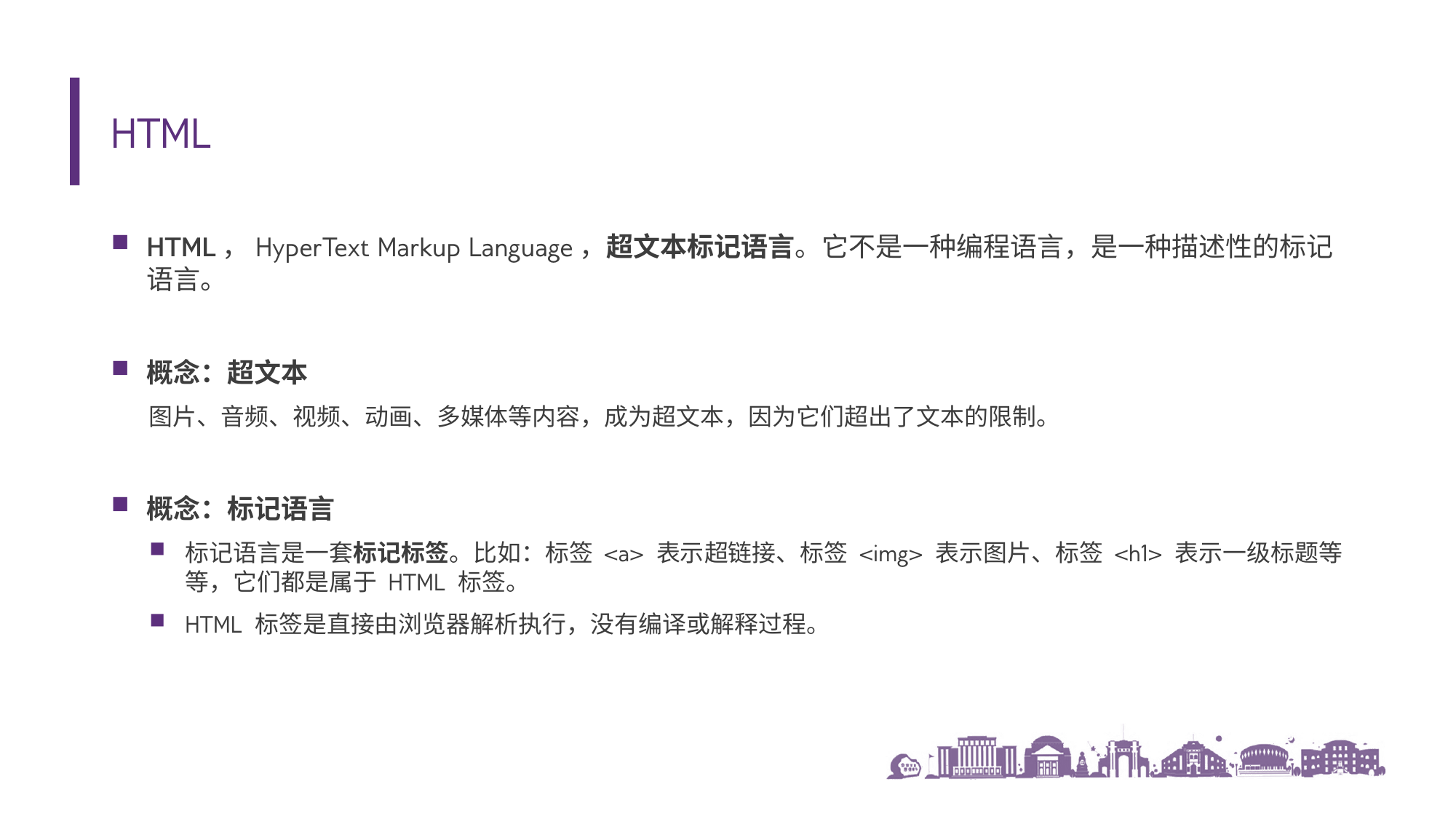

# HTML
HTML，HyperText Markup Language，超文本标记语言。它不是一种编程语言，是一种描述性的标记语言。

概念：超文本
图片、音频、视频、动画、多媒体等内容，成为超文本，因为它们超出了文本的限制。

概念：标记语言
标记语言是一套标记标签。比如：标签 <a> 表示超链接、标签 <img> 表示图片、标签 <h1> 表示一级标题等等，它们都是属于 HTML 标签。
HTML 标签是直接由浏览器解析执行，没有编译或解释过程。